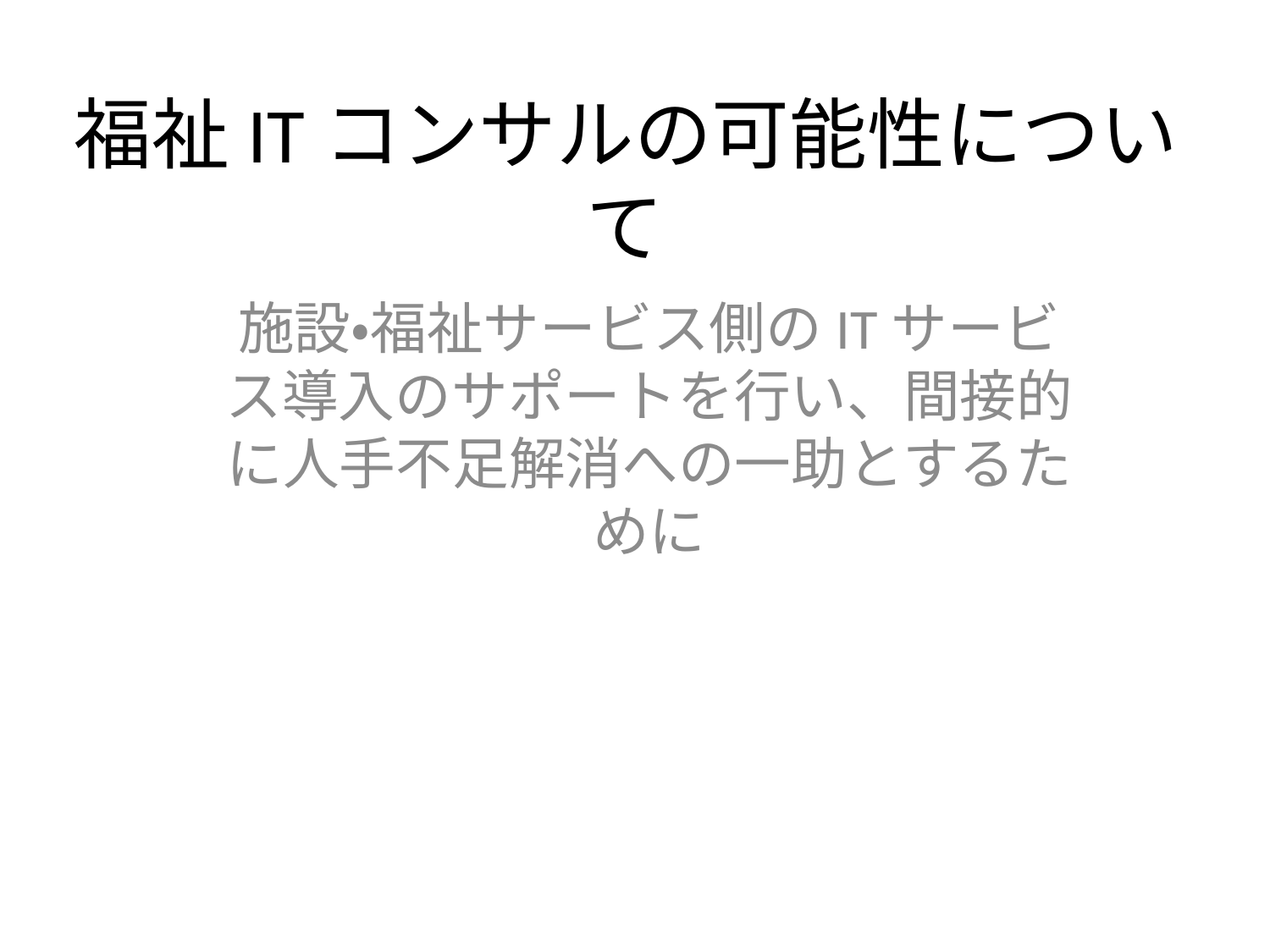

# 福祉ITコンサルの可能性について
施設・福祉サービス側のITサービス導入のサポートを行い、間接的に人手不足解消への一助とするために